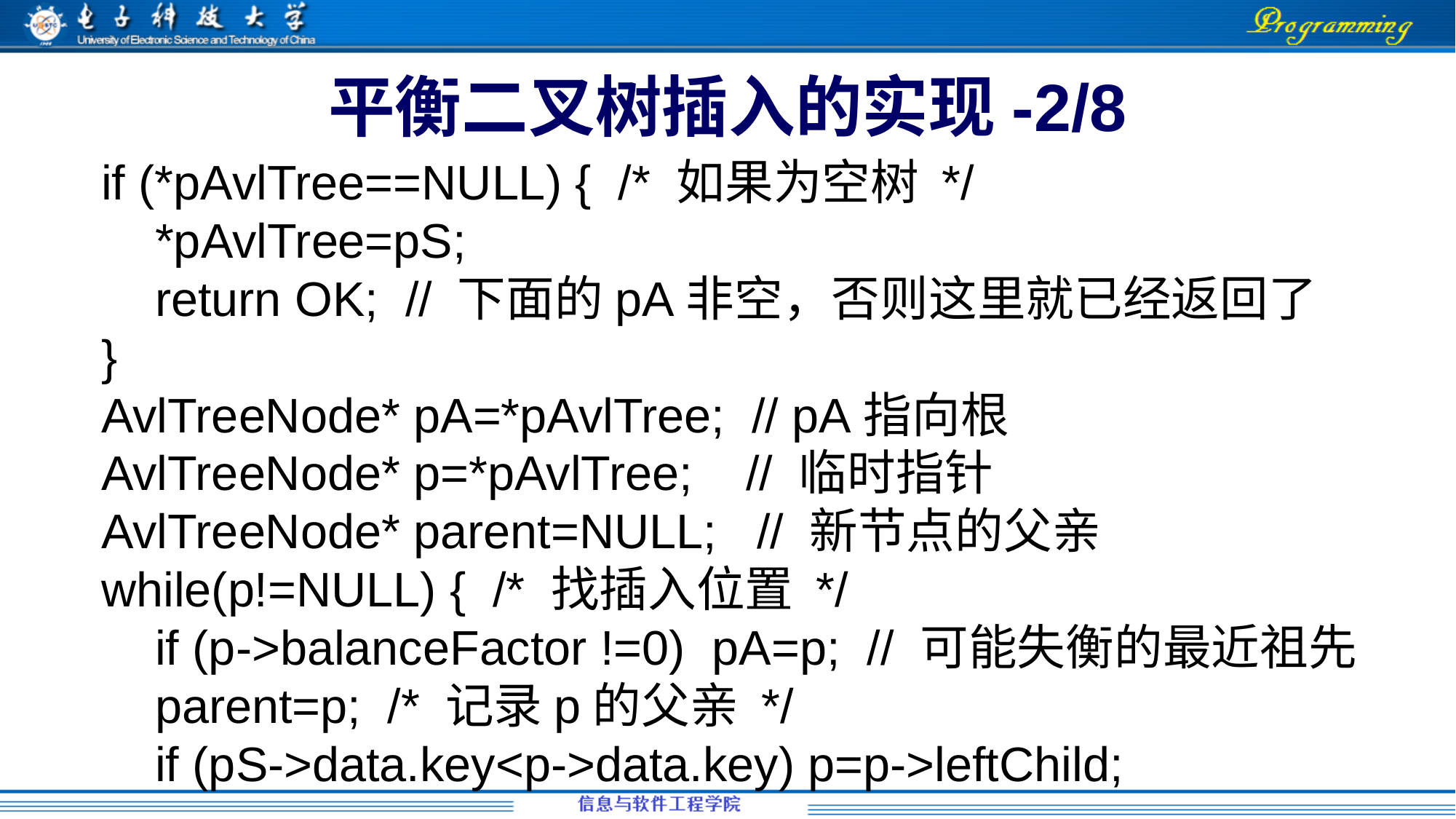

# 平衡二叉树插入的实现-2/8
    if (*pAvlTree==NULL) {  /* 如果为空树 */
        *pAvlTree=pS;
        return OK;  // 下面的pA非空，否则这里就已经返回了
    }
    AvlTreeNode* pA=*pAvlTree;  // pA指向根
    AvlTreeNode* p=*pAvlTree;    // 临时指针
    AvlTreeNode* parent=NULL;   // 新节点的父亲
    while(p!=NULL) {  /* 找插入位置 */
        if (p->balanceFactor !=0)  pA=p;  // 可能失衡的最近祖先
        parent=p;  /* 记录p的父亲 */
        if (pS->data.key<p->data.key) p=p->leftChild;